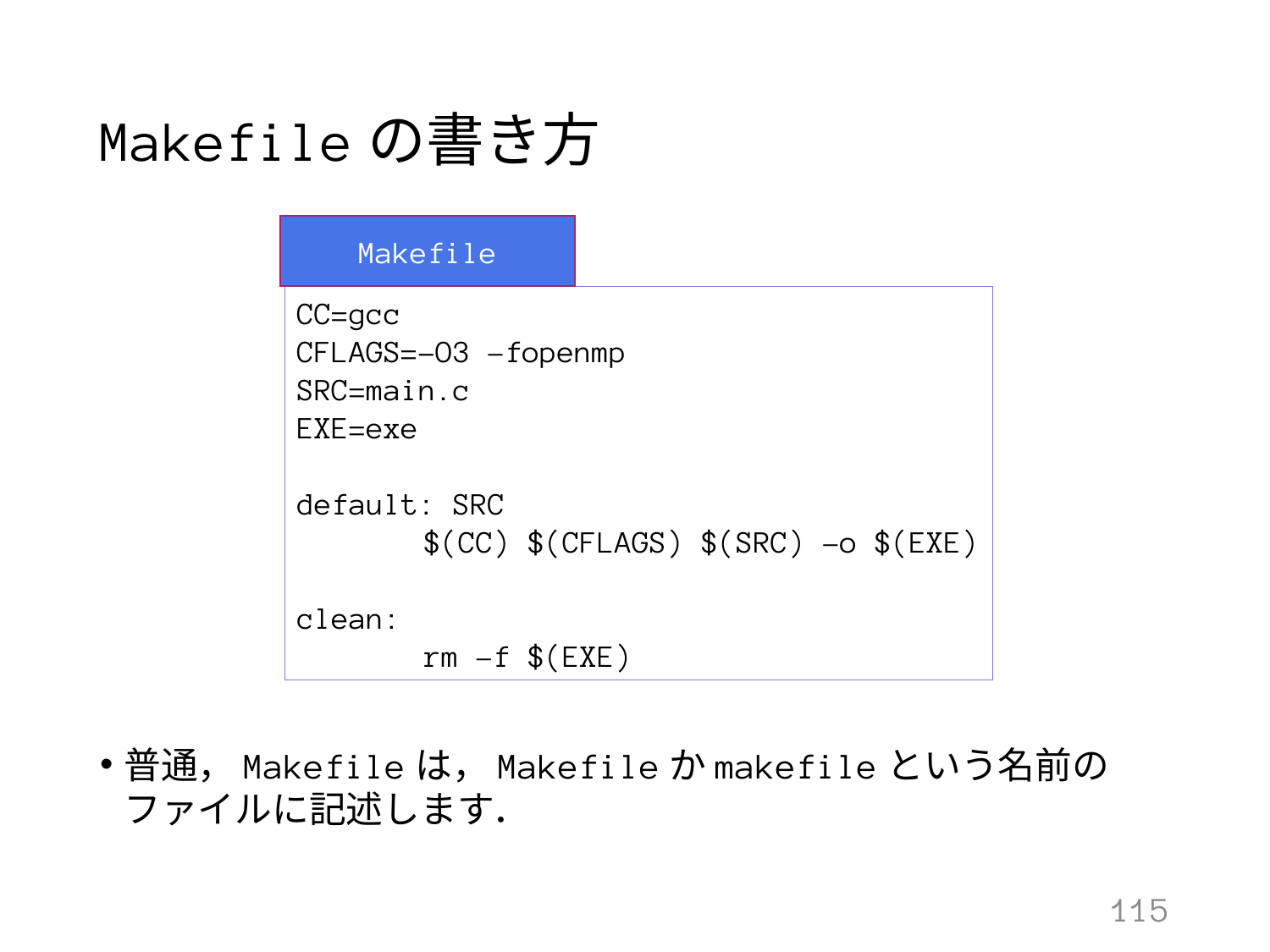

# Makefileの書き方
Makefile
CC=gcc
CFLAGS=-O3 –fopenmp
SRC=main.c
EXE=exe

default: SRC
	$(CC) $(CFLAGS) $(SRC) –o $(EXE)

clean:
	rm –f $(EXE)
普通，Makefileは，Makefileかmakefileという名前の
ファイルに記述します．
115